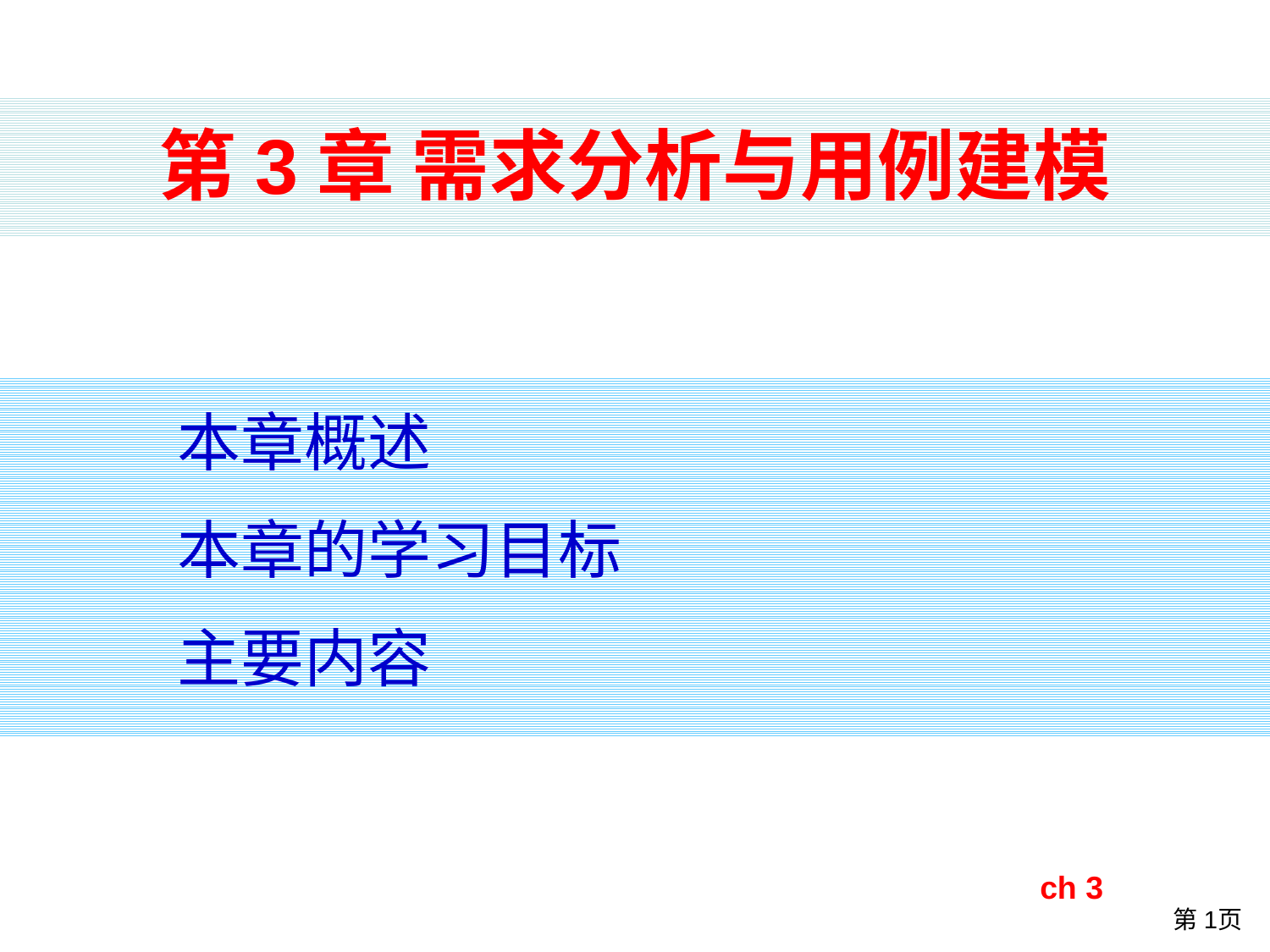

# 第3章 需求分析与用例建模

本章概述
本章的学习目标
主要内容
ch 3
第1页